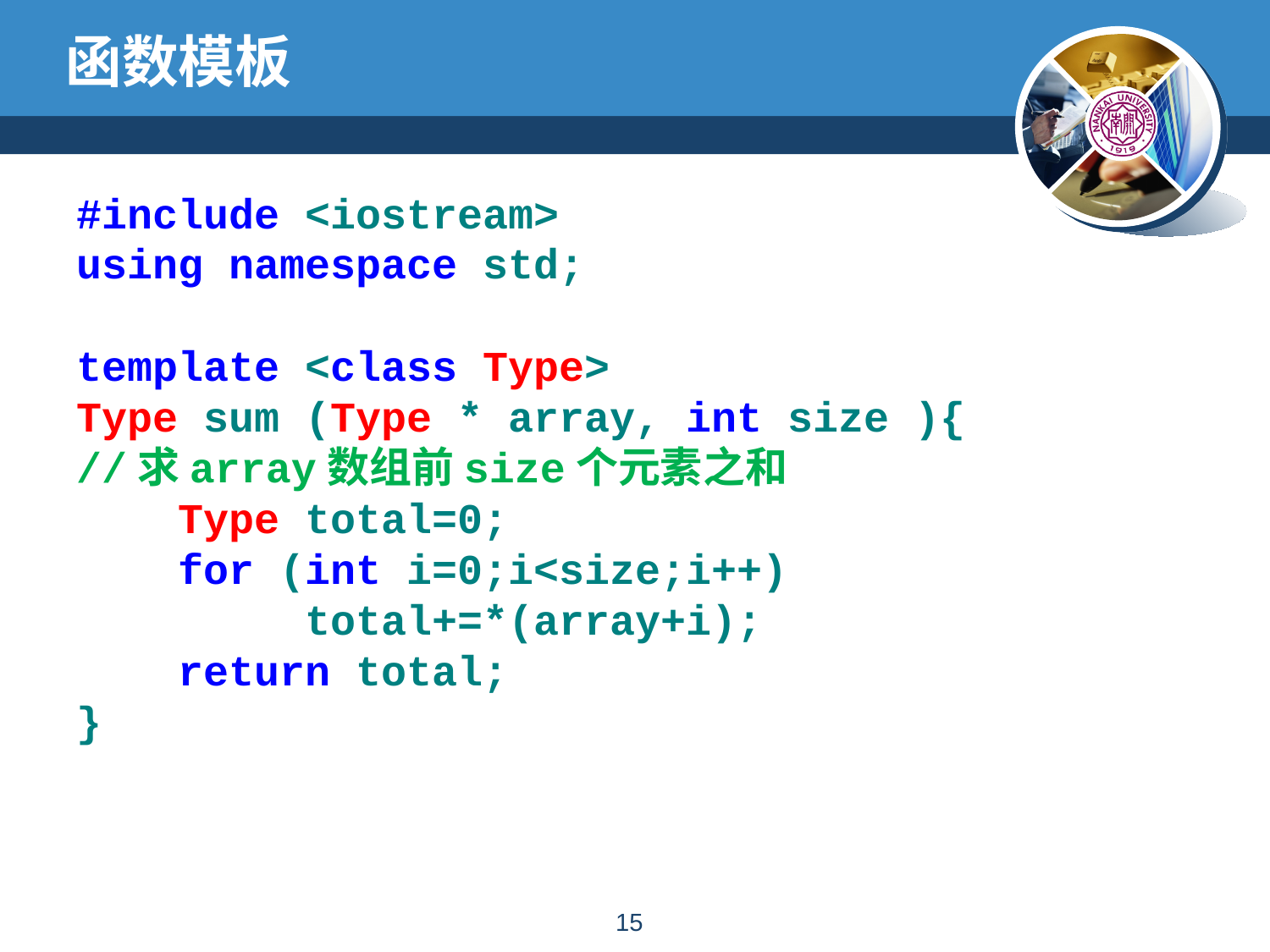

# 函数模板
#include <iostream>
using namespace std;

template <class Type>
Type sum (Type * array, int size ){
//求array数组前size个元素之和
    Type total=0;
    for (int i=0;i<size;i++)
         total+=*(array+i);
    return total;
}

15